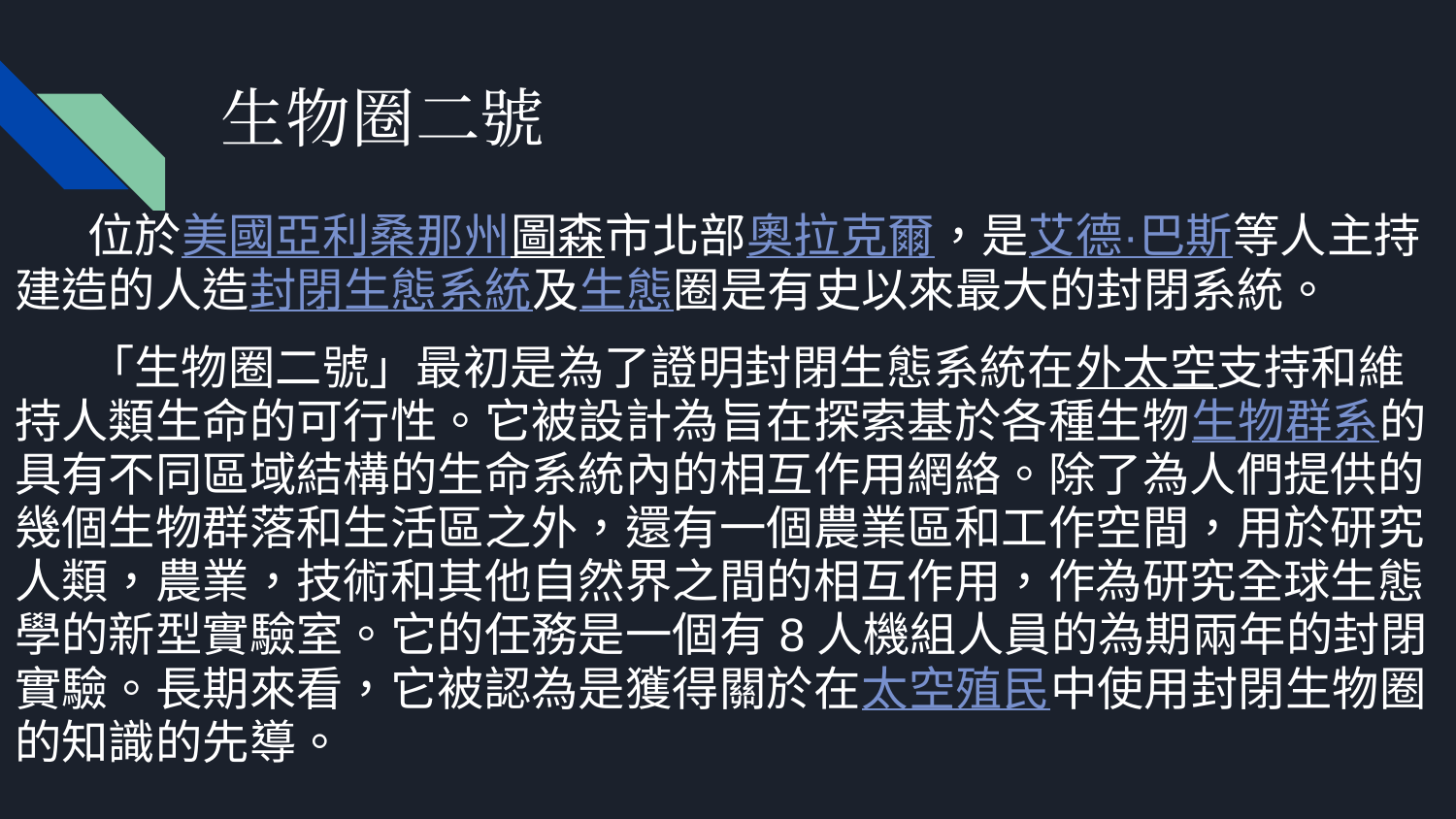

# 生物圈二號

位於美國亞利桑那州圖森市北部奧拉克爾，是艾德·巴斯等人主持建造的人造封閉生態系統及生態圈是有史以來最大的封閉系統。
「生物圈二號」最初是為了證明封閉生態系統在外太空支持和維持人類生命的可行性。它被設計為旨在探索基於各種生物生物群系的具有不同區域結構的生命系統內的相互作用網絡。除了為人們提供的幾個生物群落和生活區之外，還有一個農業區和工作空間，用於研究人類，農業，技術和其他自然界之間的相互作用，作為研究全球生態學的新型實驗室。它的任務是一個有8人機組人員的為期兩年的封閉實驗。長期來看，它被認為是獲得關於在太空殖民中使用封閉生物圈的知識的先導。